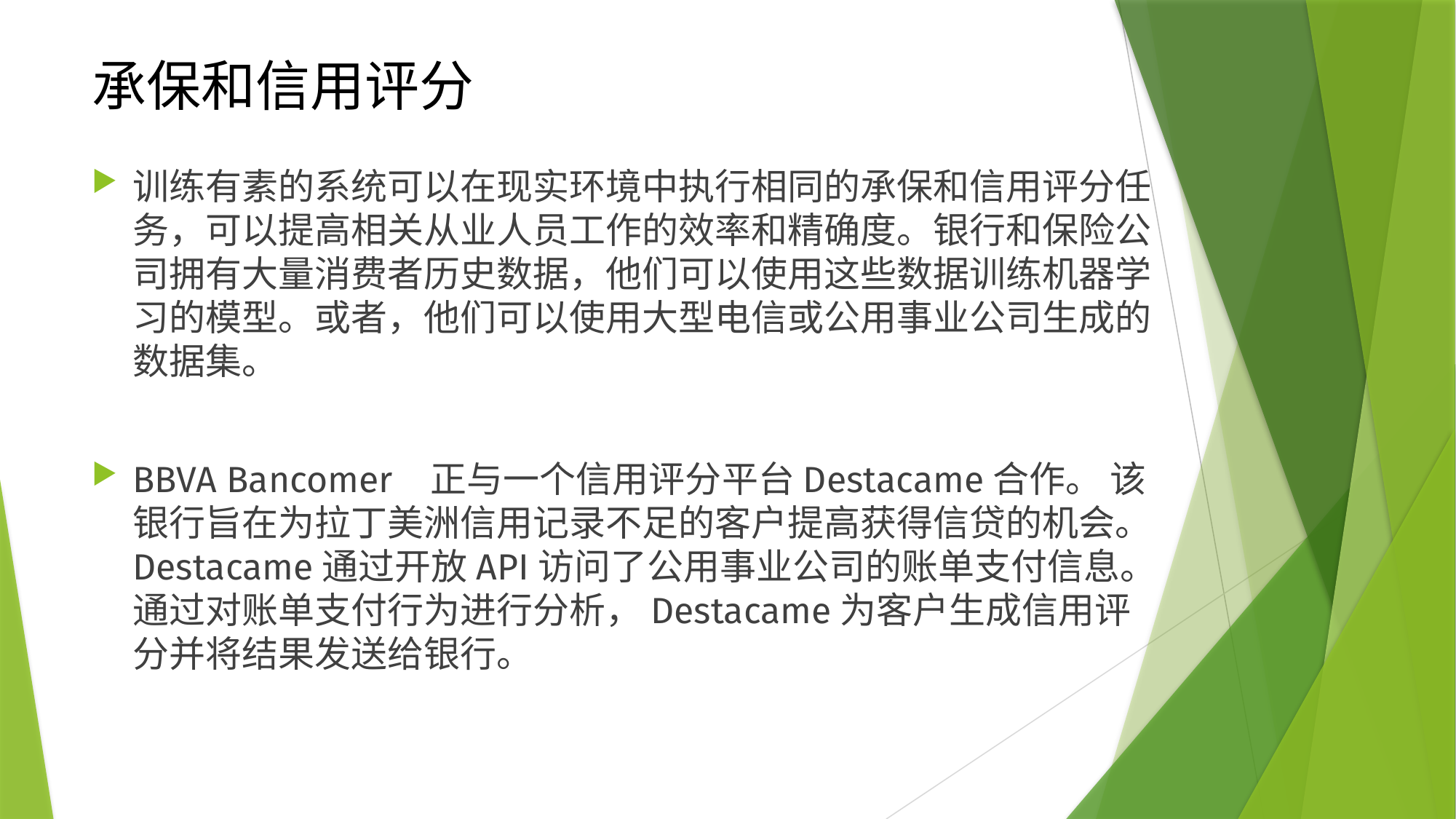

# 承保和信用评分
训练有素的系统可以在现实环境中执行相同的承保和信用评分任务，可以提高相关从业人员工作的效率和精确度。银行和保险公司拥有大量消费者历史数据，他们可以使用这些数据训练机器学习的模型。或者，他们可以使用大型电信或公用事业公司生成的数据集。

BBVA Bancomer   正与一个信用评分平台Destacame合作。 该银行旨在为拉丁美洲信用记录不足的客户提高获得信贷的机会。Destacame通过开放API访问了公用事业公司的账单支付信息。通过对账单支付行为进行分析，Destacame为客户生成信用评分并将结果发送给银行。